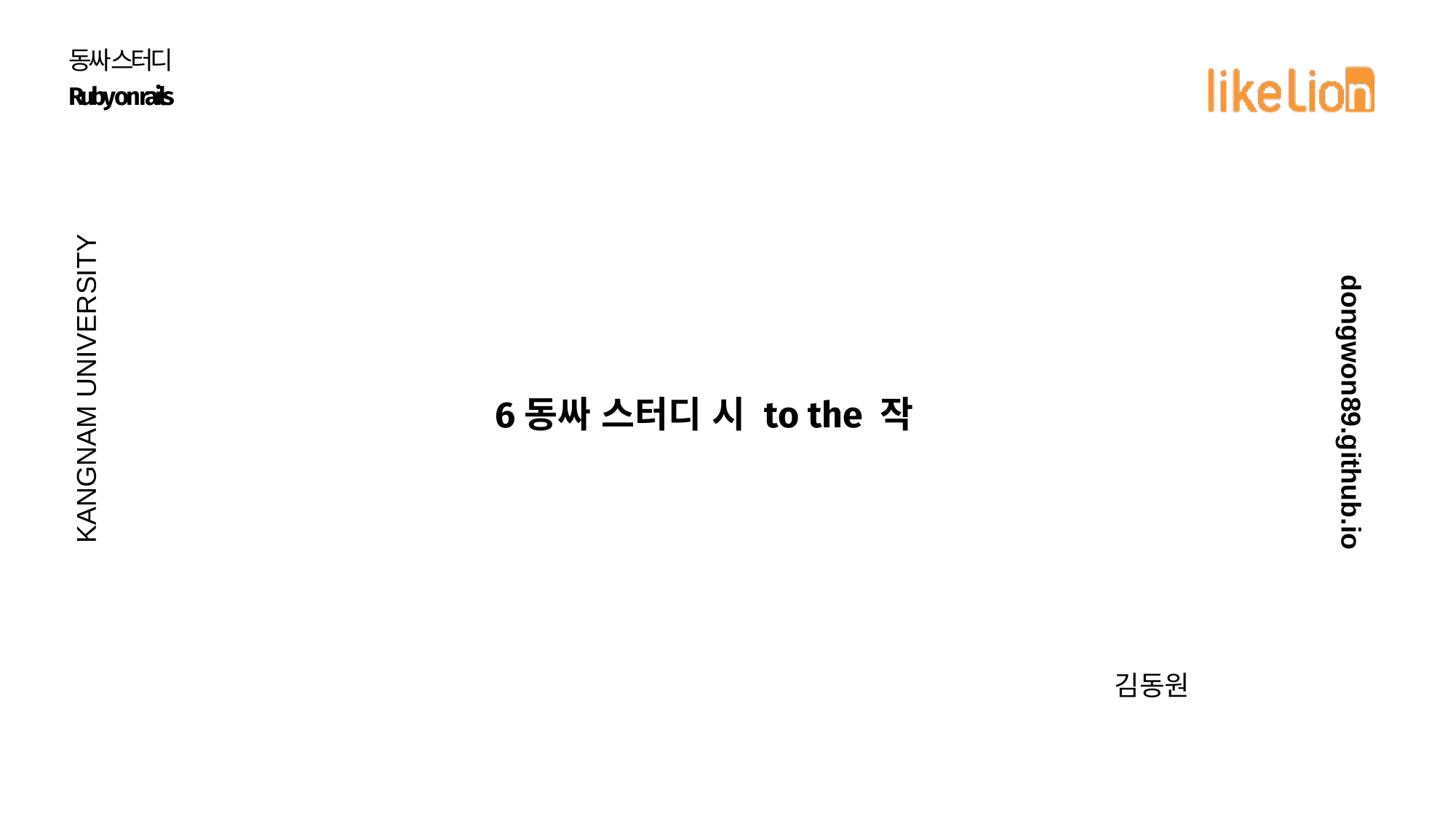

동싸 스터디
Ruby on rails

KANGNAM UNIVERSITY
dongwon89.github.io
6동싸 스터디 시 to the 작
김동원